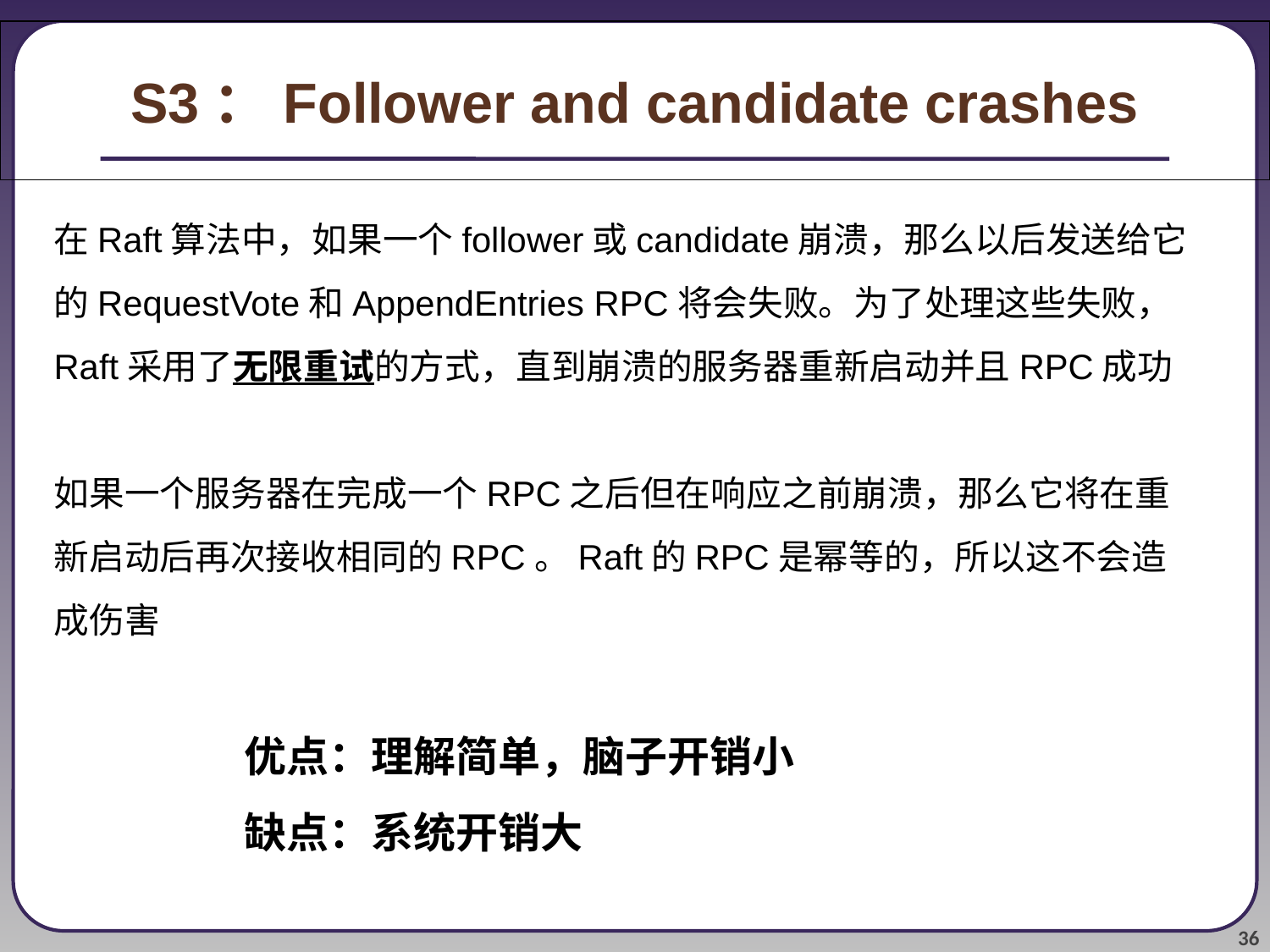

S3：Follower and candidate crashes
在Raft算法中，如果一个follower或candidate崩溃，那么以后发送给它的RequestVote和AppendEntries RPC将会失败。为了处理这些失败，Raft采用了无限重试的方式，直到崩溃的服务器重新启动并且RPC成功

如果一个服务器在完成一个RPC之后但在响应之前崩溃，那么它将在重新启动后再次接收相同的RPC。Raft的RPC是幂等的，所以这不会造成伤害

优点：理解简单，脑子开销小
缺点：系统开销大